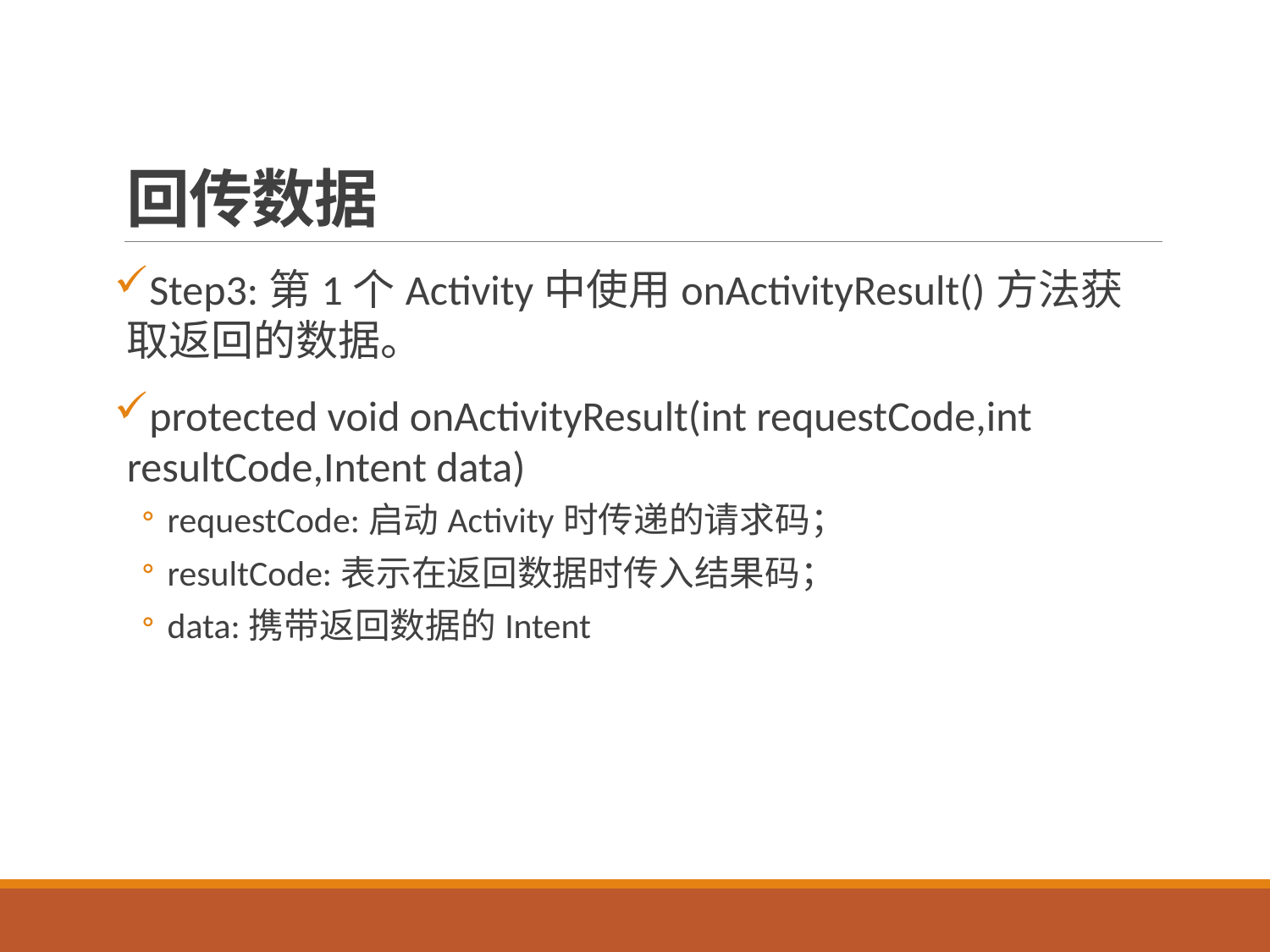

# 回传数据
Step3:第1个Activity中使用onActivityResult()方法获取返回的数据。
protected void onActivityResult(int requestCode,int resultCode,Intent data)
requestCode:启动Activity时传递的请求码；
resultCode:表示在返回数据时传入结果码；
data:携带返回数据的Intent